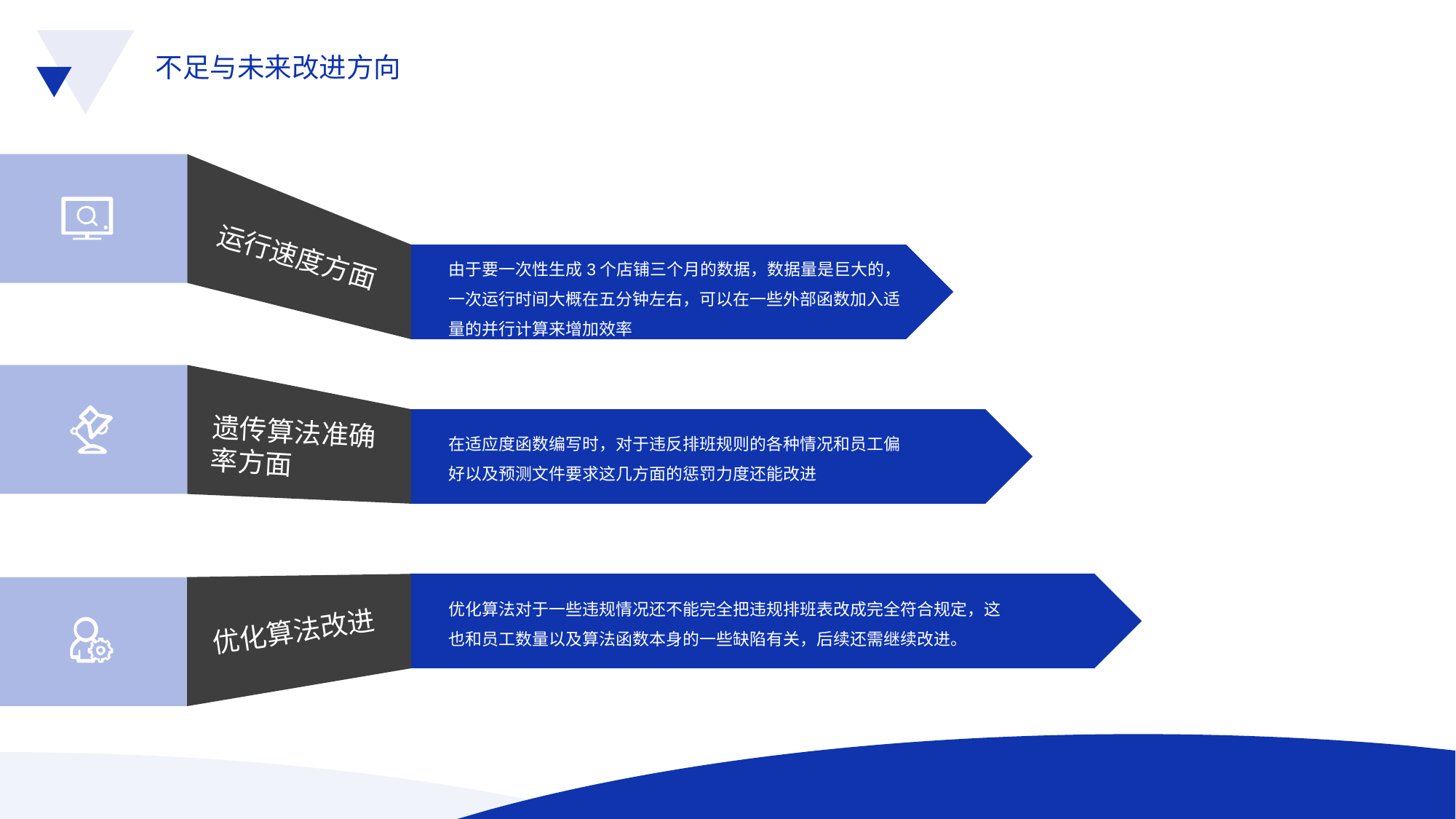

不足与未来改进方向

运行速度方面
由于要一次性生成3个店铺三个月的数据，数据量是巨大的，一次运行时间大概在五分钟左右，可以在一些外部函数加入适量的并行计算来增加效率

遗传算法准确率方面
在适应度函数编写时，对于违反排班规则的各种情况和员工偏好以及预测文件要求这几方面的惩罚力度还能改进

优化算法对于一些违规情况还不能完全把违规排班表改成完全符合规定，这也和员工数量以及算法函数本身的一些缺陷有关，后续还需继续改进。
优化算法改进